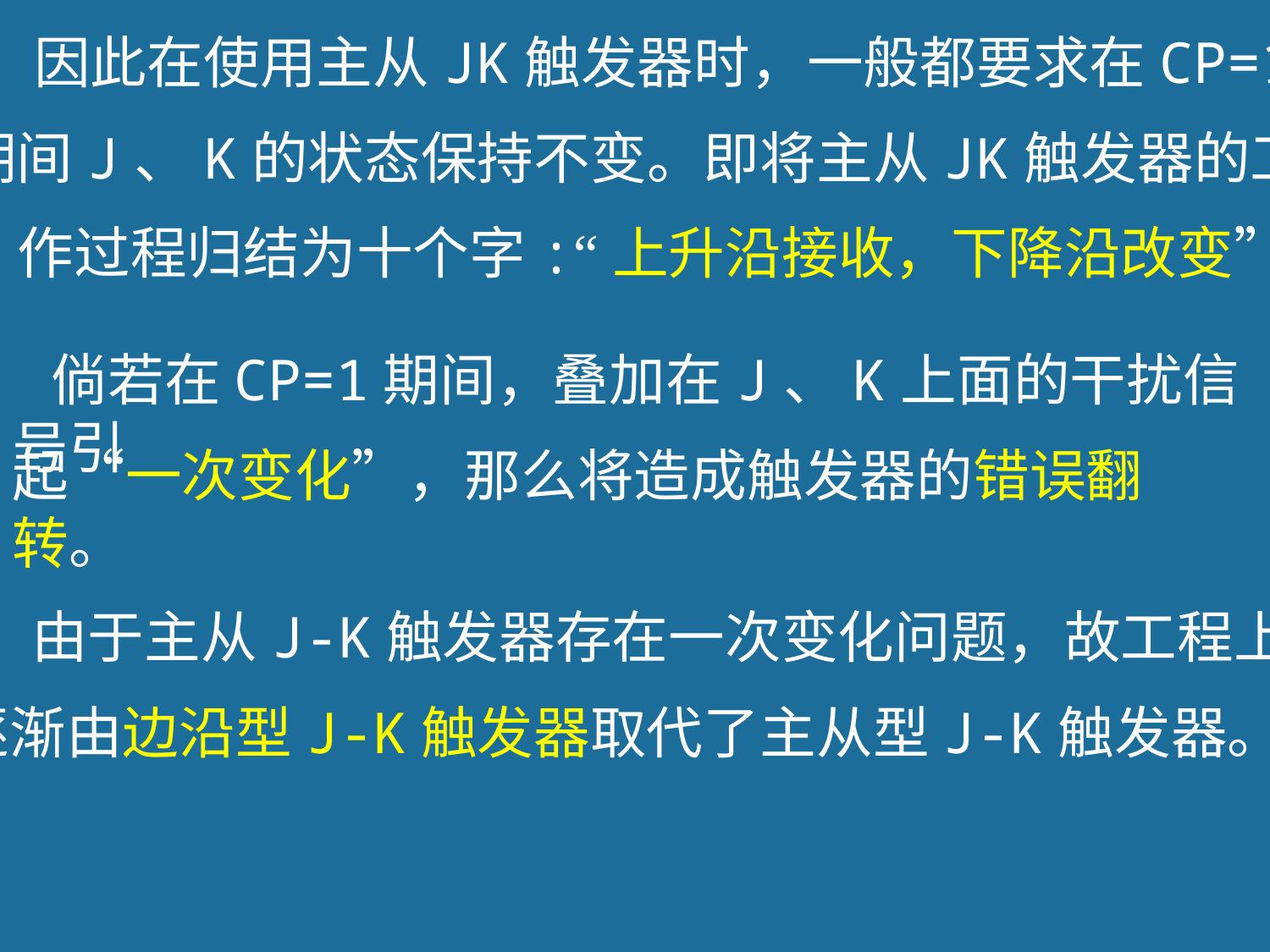

因此在使用主从JK触发器时，一般都要求在CP=1
期间J、K的状态保持不变。即将主从JK触发器的工
作过程归结为十个字:“上升沿接收，下降沿改变”
  倘若在CP=1期间，叠加在J、K上面的干扰信号引
起“一次变化”，那么将造成触发器的错误翻转。
由于主从J-K触发器存在一次变化问题，故工程上
逐渐由边沿型J-K触发器取代了主从型J-K触发器。
125